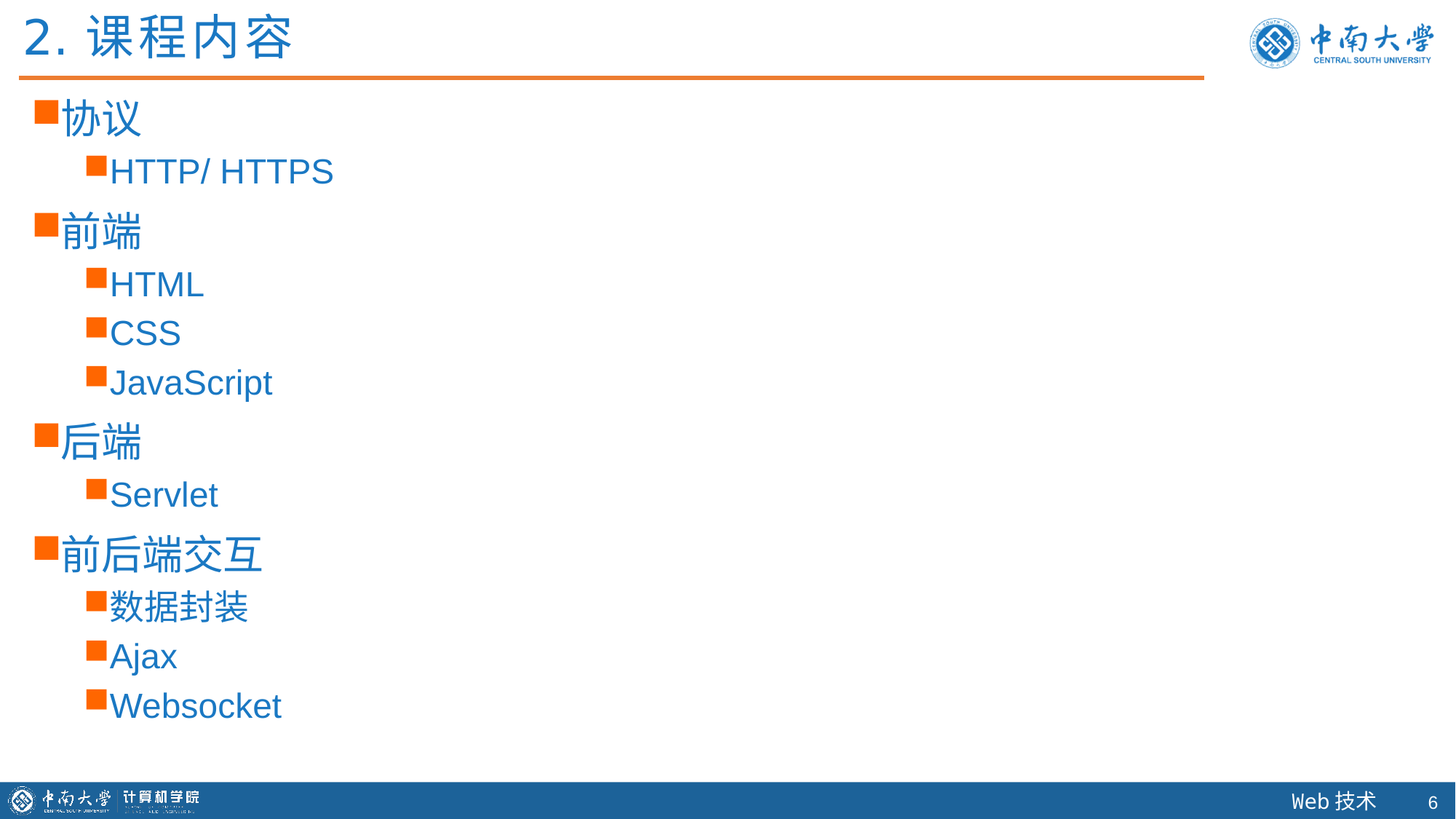

2.课程内容
协议
HTTP/ HTTPS
前端
HTML
CSS
JavaScript
后端
Servlet
前后端交互
数据封装
Ajax
Websocket
6